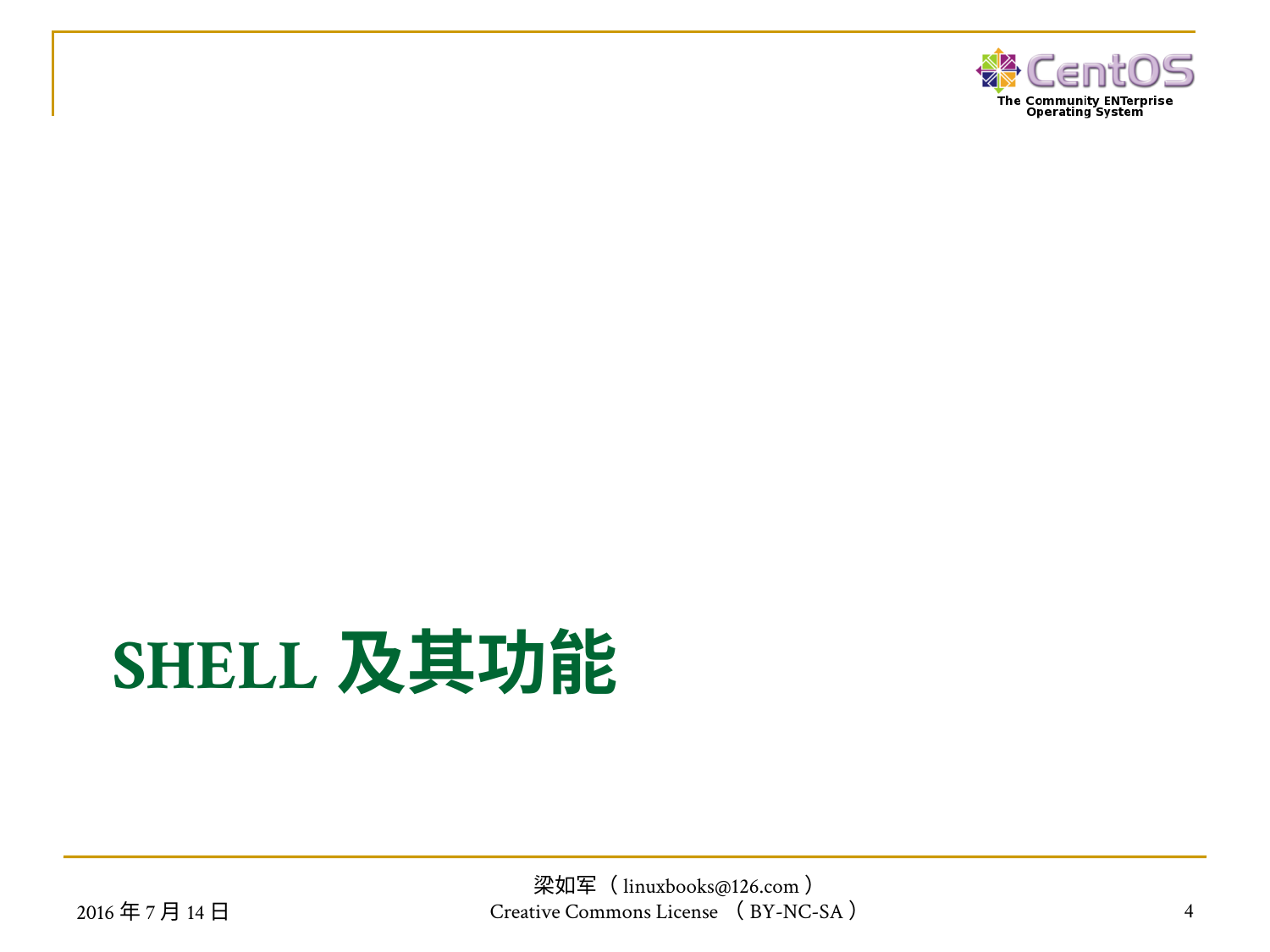

# Shell及其功能
梁如军（linuxbooks@126.com）
Creative Commons License（BY-NC-SA）
2016年7月14日
4